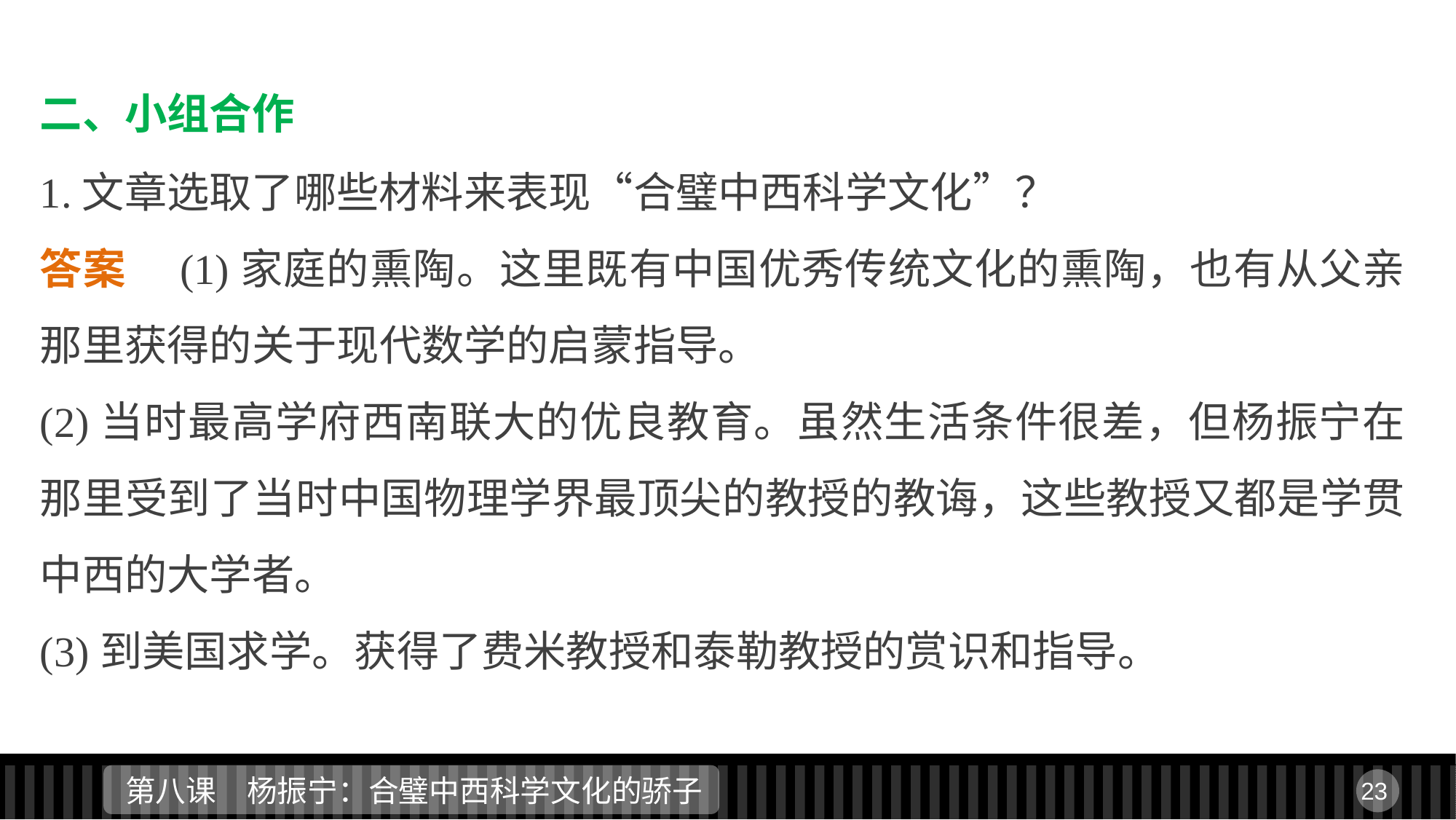

二、小组合作
1.文章选取了哪些材料来表现“合璧中西科学文化”？
答案　(1)家庭的熏陶。这里既有中国优秀传统文化的熏陶，也有从父亲那里获得的关于现代数学的启蒙指导。
(2)当时最高学府西南联大的优良教育。虽然生活条件很差，但杨振宁在那里受到了当时中国物理学界最顶尖的教授的教诲，这些教授又都是学贯中西的大学者。
(3)到美国求学。获得了费米教授和泰勒教授的赏识和指导。